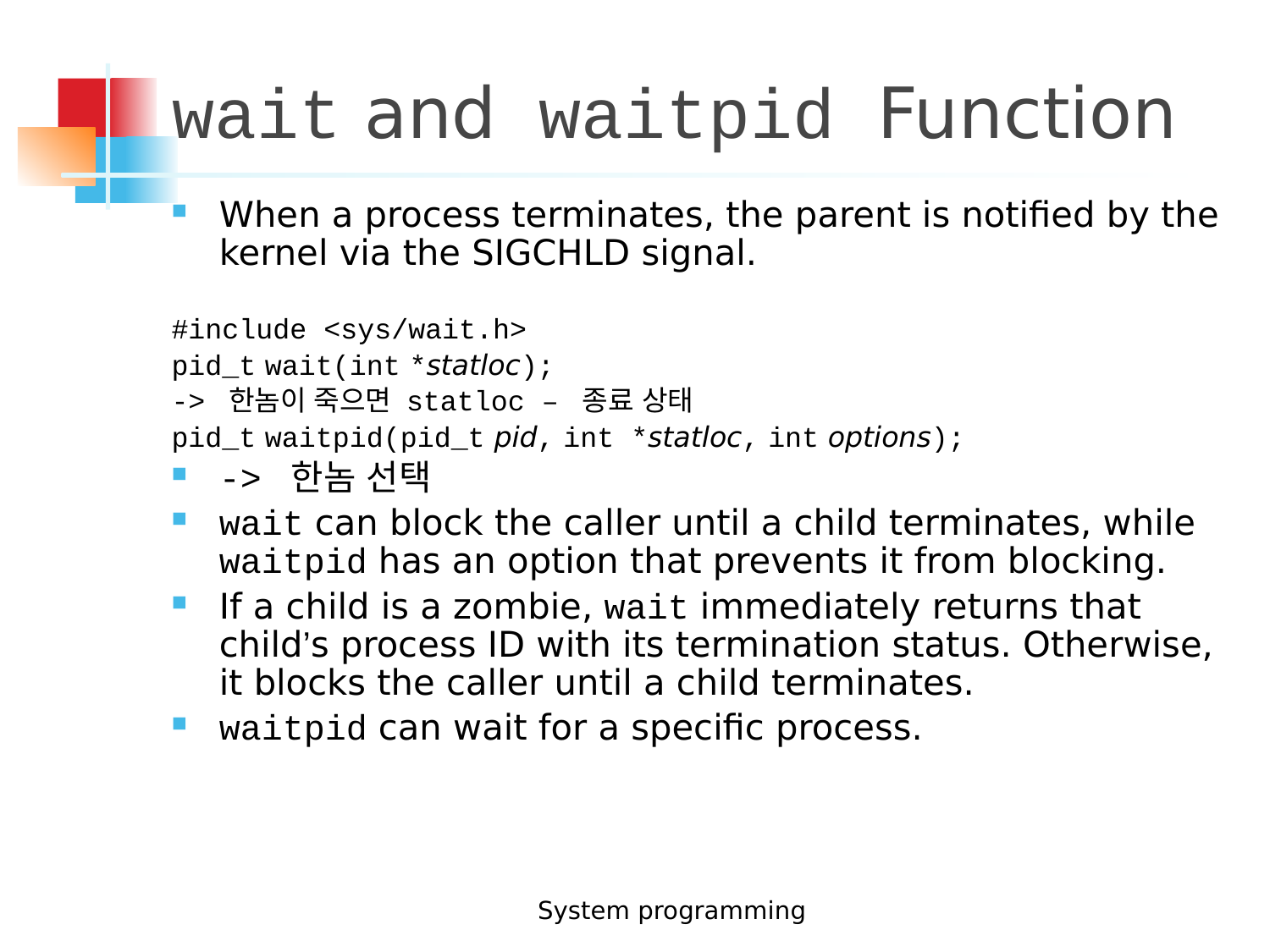

wait and waitpid Function
When a process terminates, the parent is notified by the kernel via the SIGCHLD signal.

#include <sys/wait.h>
pid_t wait(int *statloc);
-> 한놈이 죽으면 statloc – 종료 상태
pid_t waitpid(pid_t pid, int *statloc, int options);
-> 한놈 선택
wait can block the caller until a child terminates, while waitpid has an option that prevents it from blocking.
If a child is a zombie, wait immediately returns that child’s process ID with its termination status. Otherwise, it blocks the caller until a child terminates.
waitpid can wait for a specific process.